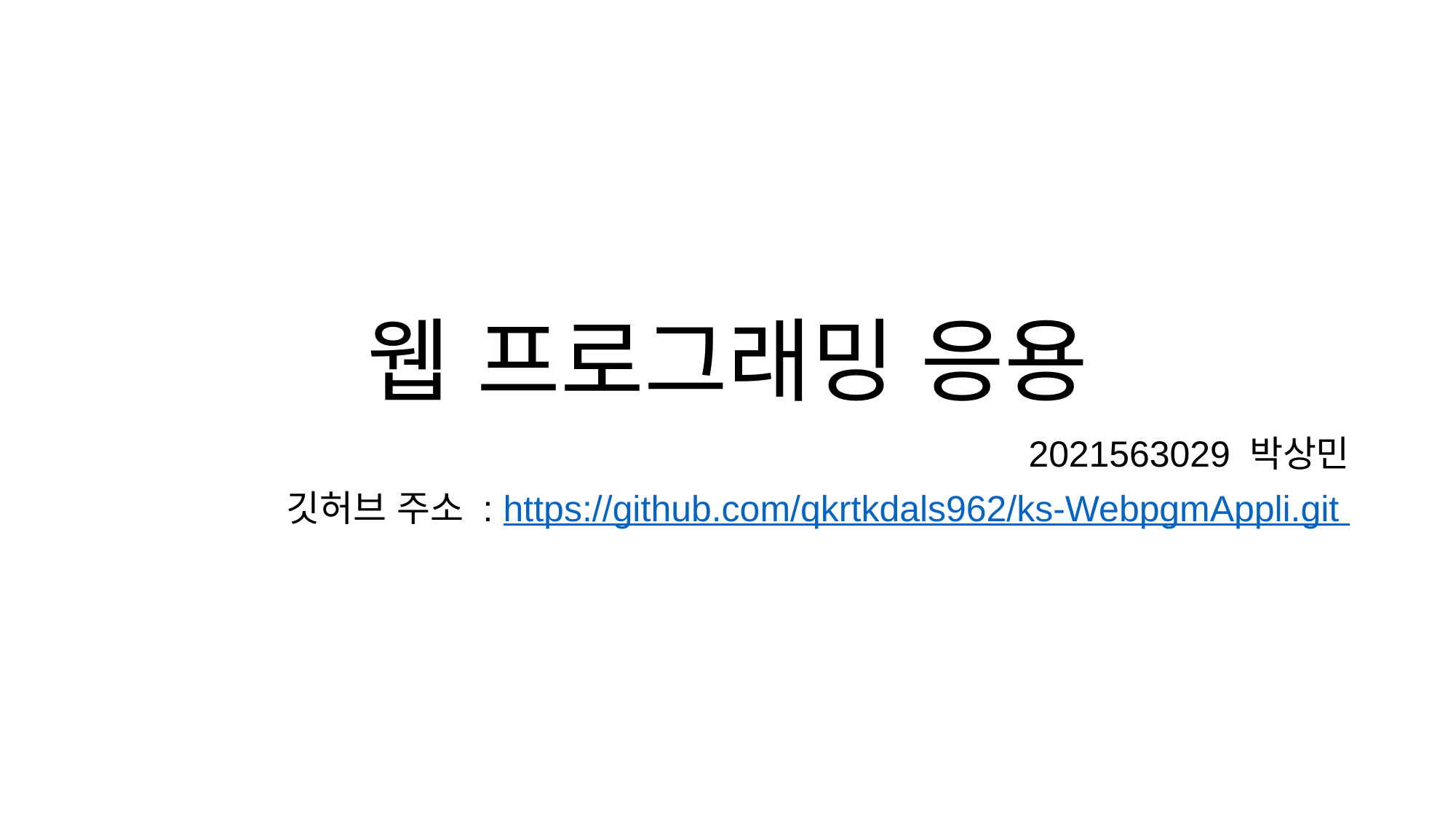

# 웹 프로그래밍 응용
2021563029 박상민
깃허브 주소 : https://github.com/qkrtkdals962/ks-WebpgmAppli.git